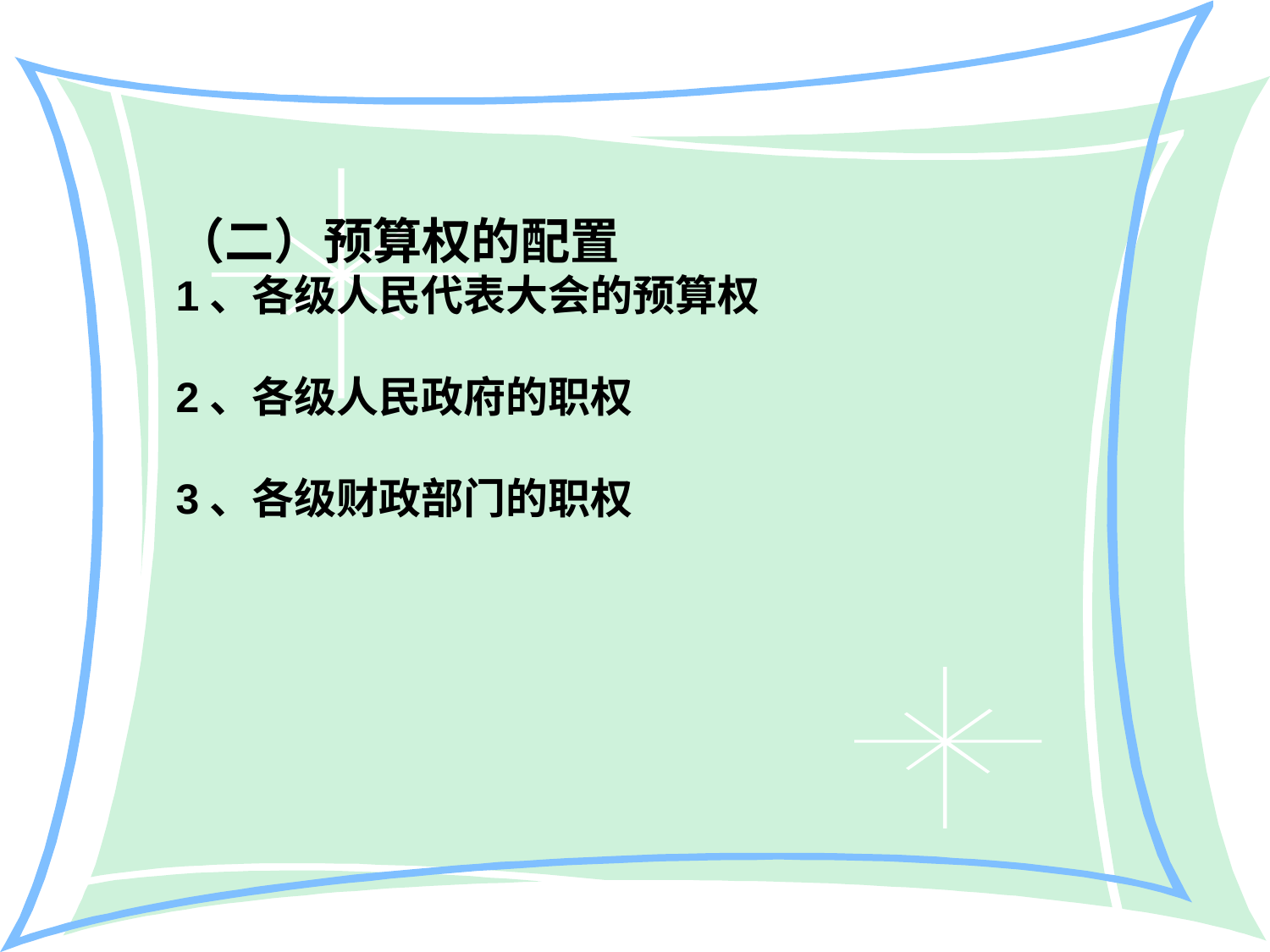

（二）预算权的配置
1、各级人民代表大会的预算权

2、各级人民政府的职权

3、各级财政部门的职权